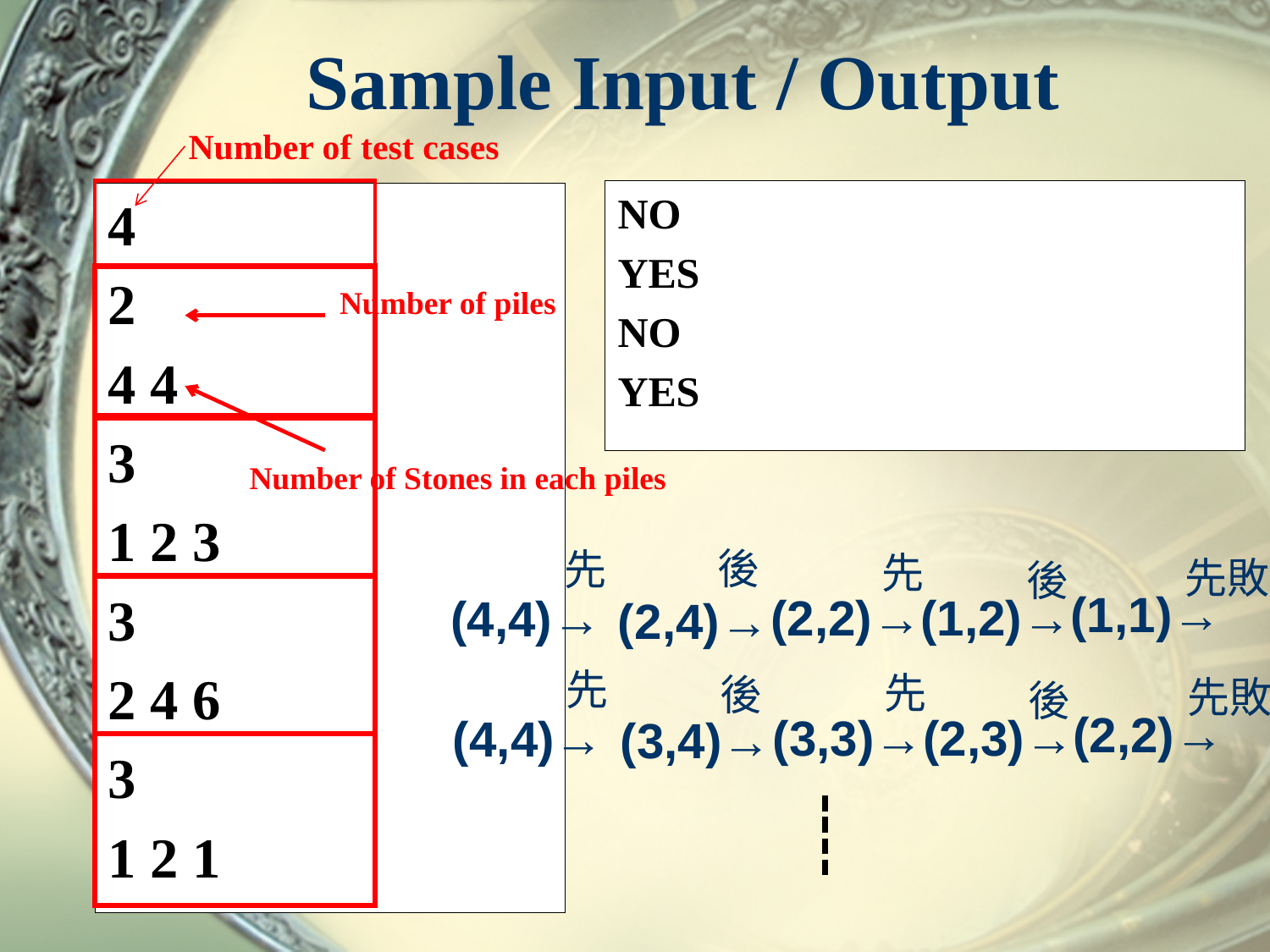

# Sample Input / Output
Number of test cases

NO
YES
NO
YES
4
2
4 4
3
1 2 3
3
2 4 6
3
1 2 1

Number of piles

Number of Stones in each piles
後
先
先
先敗
後

(1,1)→
(2,2)→
(1,2)→
(4,4)→
(2,4)→
先
先
後
先敗
後
(2,2)→
(3,3)→
(2,3)→
(4,4)→
(3,4)→